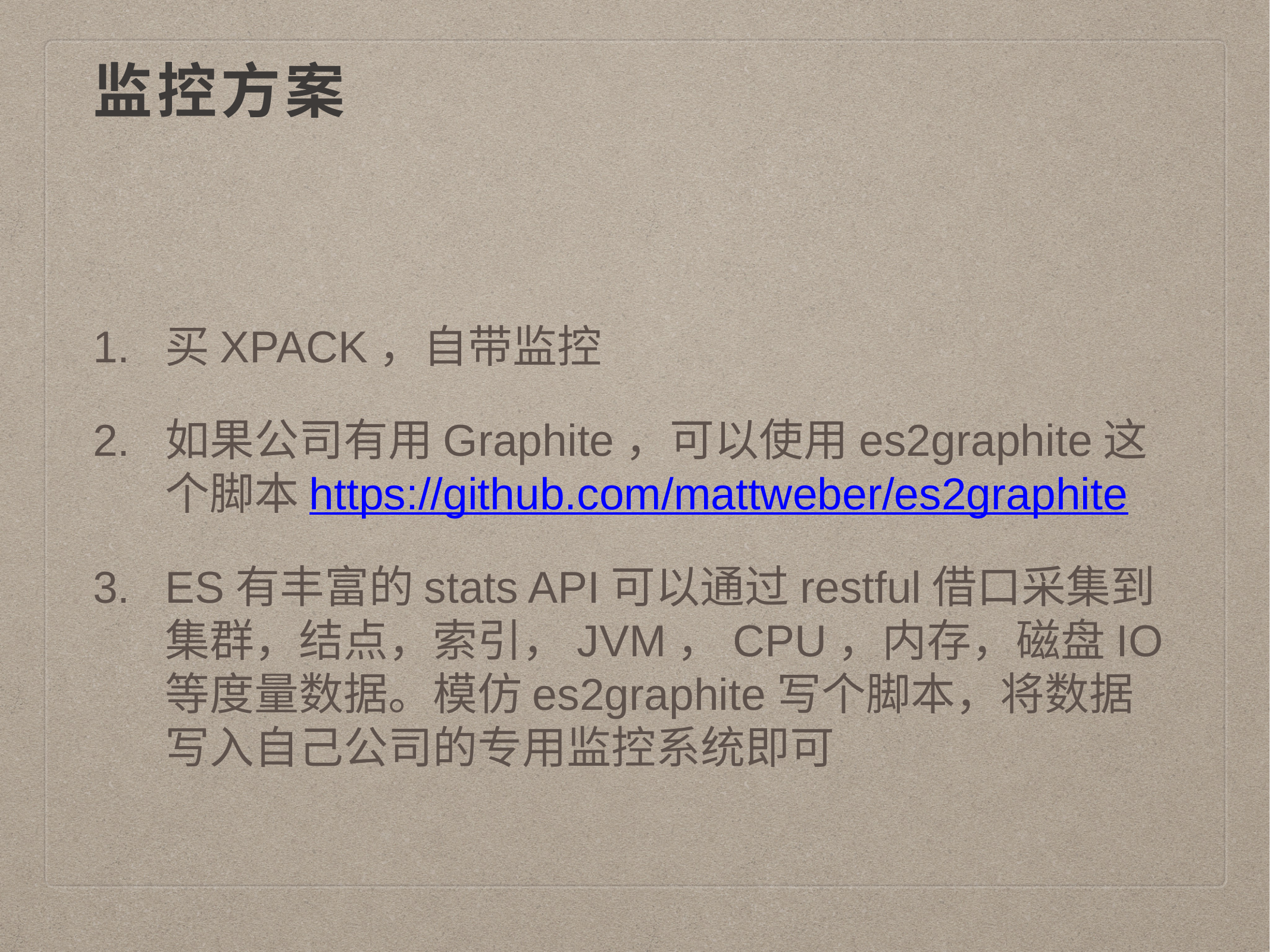

# 监控方案
买XPACK，自带监控
如果公司有用Graphite，可以使用es2graphite这个脚本https://github.com/mattweber/es2graphite
ES有丰富的stats API可以通过restful借口采集到集群，结点，索引，JVM，CPU，内存，磁盘IO等度量数据。模仿es2graphite写个脚本，将数据写入自己公司的专用监控系统即可
8